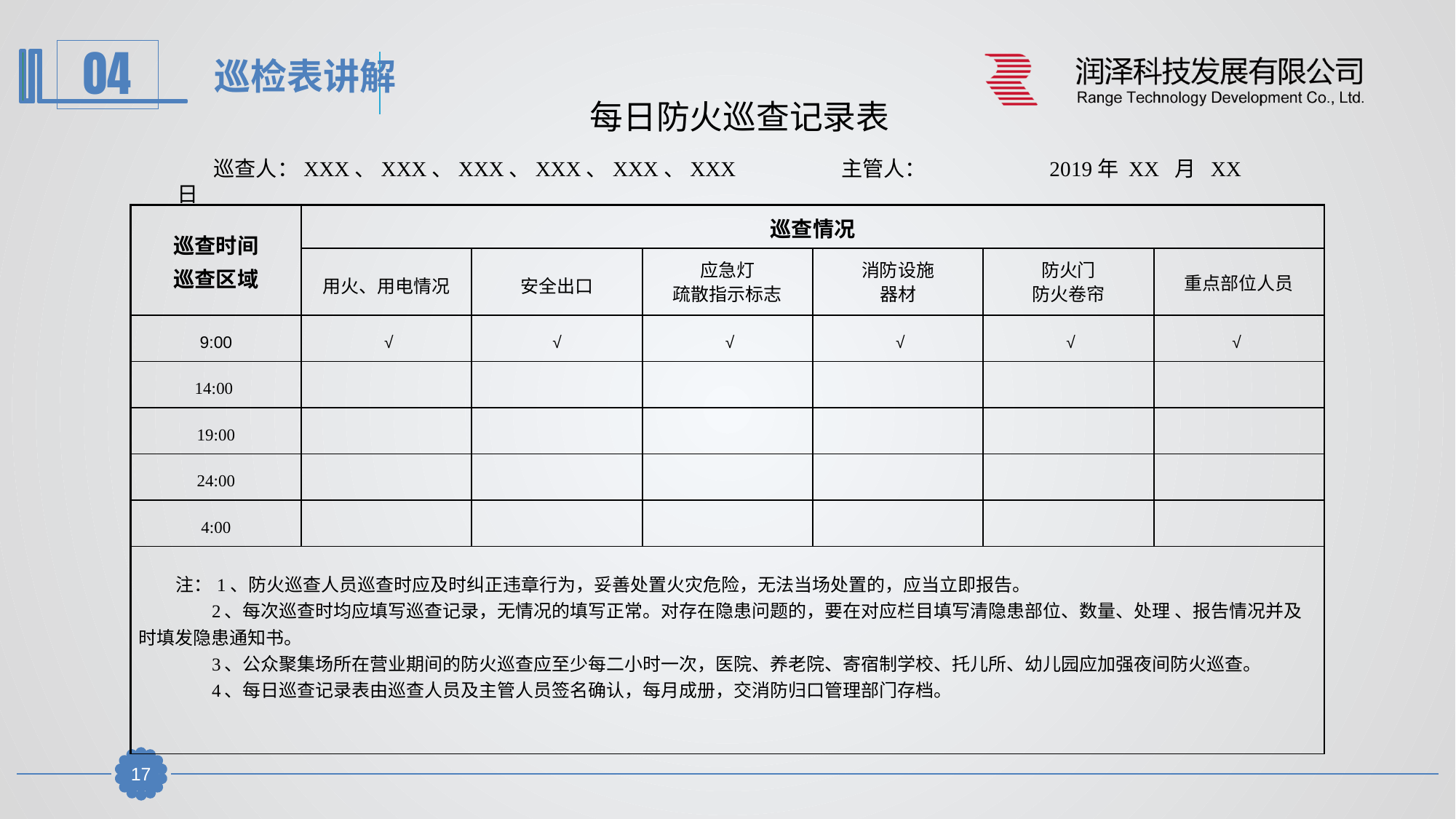

巡检表讲解
每日防火巡查记录表

巡查人：XXX、XXX、XXX、XXX、XXX、XXX                   主管人：                         2019年 XX  月  XX   日
| 巡查时间 巡查区域 | 巡查情况 |  |  |  |  |  |
| --- | --- | --- | --- | --- | --- | --- |
|  | 用火、用电情况 | 安全出口 | 应急灯 疏散指示标志 | 消防设施 器材 | 防火门 防火卷帘 | 重点部位人员 |
| 9:00 | √ | √ | √ | √ | √ | √ |
| 14:00 |  |  |  |  |  |  |
| 19:00 |  |  |  |  |  |  |
| 24:00 |  |  |  |  |  |  |
| 4:00 |  |  |  |  |  |  |
| 注：1、防火巡查人员巡查时应及时纠正违章行为，妥善处置火灾危险，无法当场处置的，应当立即报告。 2、每次巡查时均应填写巡查记录，无情况的填写正常。对存在隐患问题的，要在对应栏目填写清隐患部位、数量、处理 、报告情况并及时填发隐患通知书。 3、公众聚集场所在营业期间的防火巡查应至少每二小时一次，医院、养老院、寄宿制学校、托儿所、幼儿园应加强夜间防火巡查。 4、每日巡查记录表由巡查人员及主管人员签名确认，每月成册，交消防归口管理部门存档。 |  |  |  |  |  |  |
17